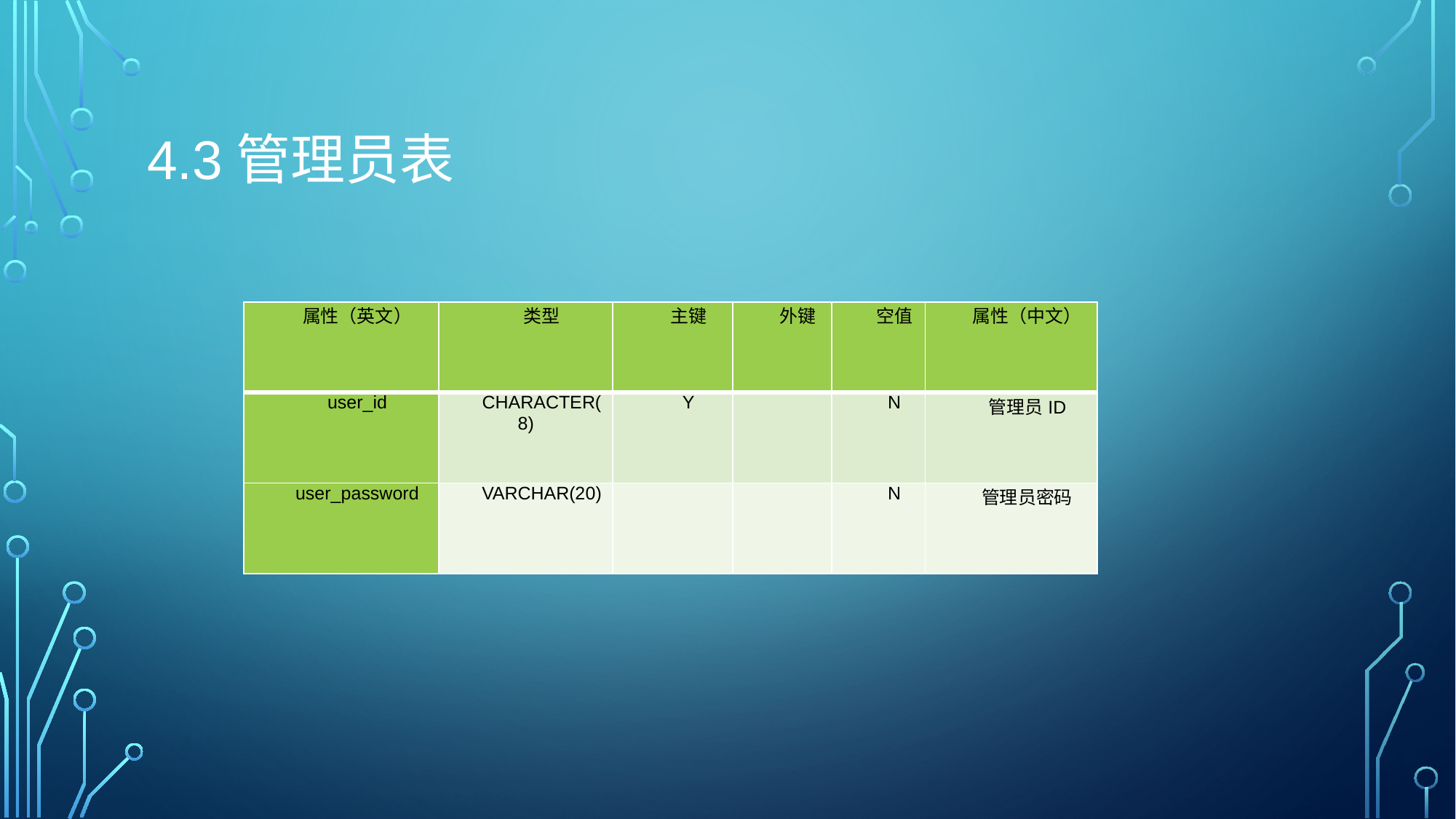

# 4.3管理员表
| 属性（英文） | 类型 | 主键 | 外键 | 空值 | 属性（中文） |
| --- | --- | --- | --- | --- | --- |
| user\_id | CHARACTER(8) | Y |  | N | 管理员ID |
| user\_password | VARCHAR(20) |  |  | N | 管理员密码 |